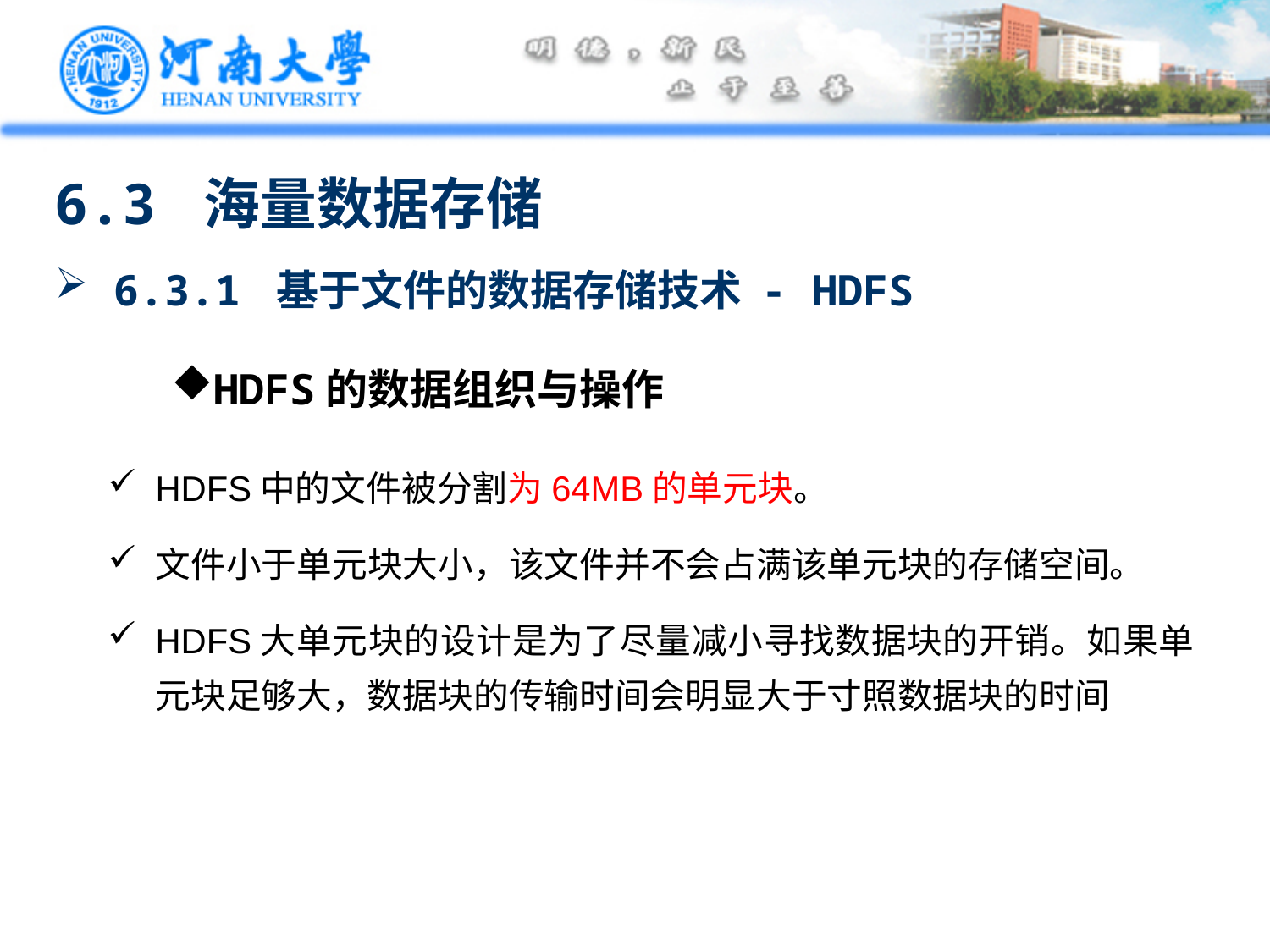

6.3 海量数据存储
 6.3.1 基于文件的数据存储技术 - HDFS
HDFS的数据组织与操作
HDFS中的文件被分割为64MB的单元块。
文件小于单元块大小，该文件并不会占满该单元块的存储空间。
HDFS大单元块的设计是为了尽量减小寻找数据块的开销。如果单元块足够大，数据块的传输时间会明显大于寸照数据块的时间